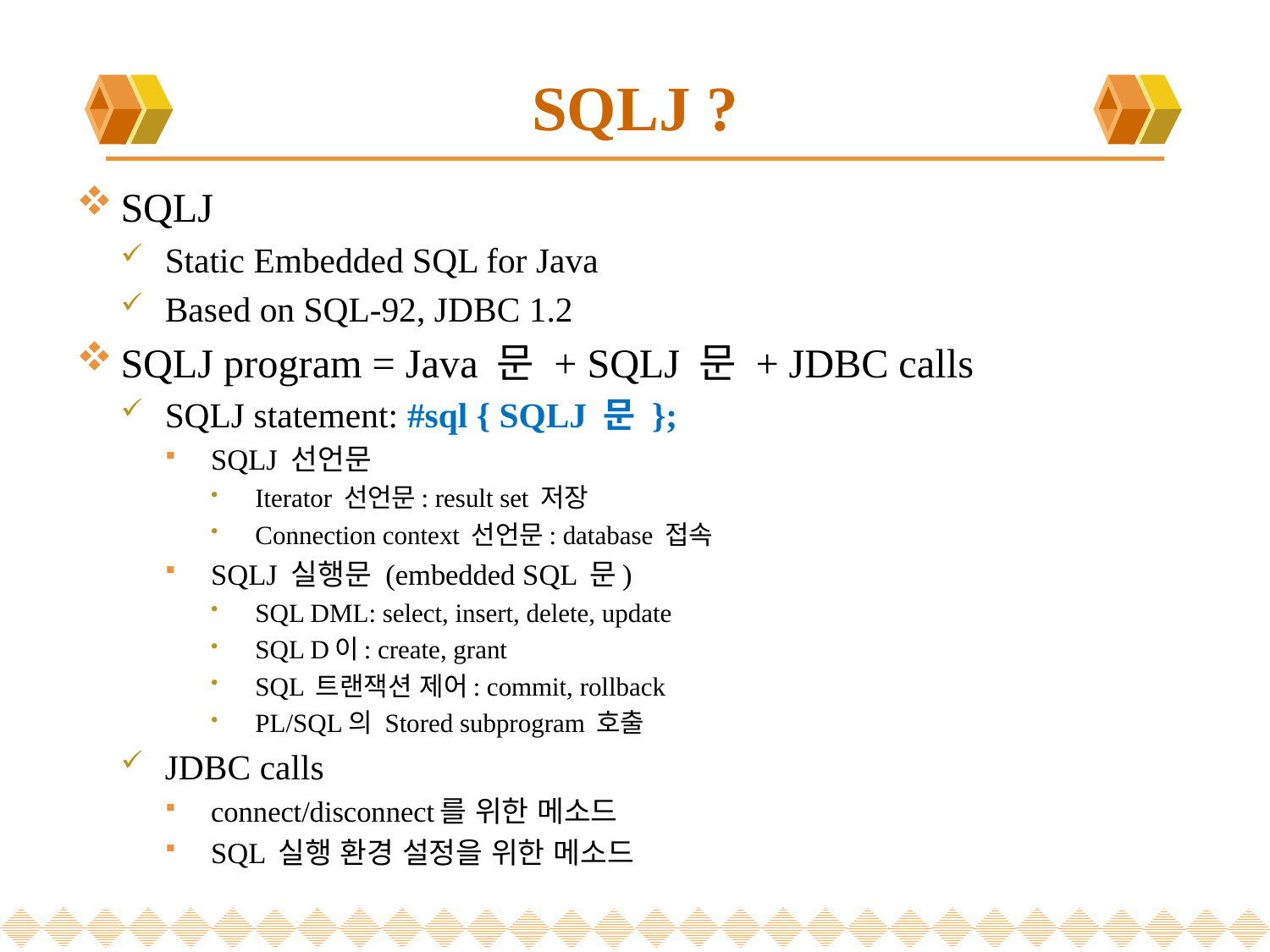

# SQLJ ?
SQLJ
Static Embedded SQL for Java
Based on SQL-92, JDBC 1.2
SQLJ program = Java 문 + SQLJ 문 + JDBC calls
SQLJ statement: #sql { SQLJ 문 };
SQLJ 선언문
Iterator 선언문: result set 저장
Connection context 선언문: database 접속
SQLJ 실행문 (embedded SQL 문)
SQL DML: select, insert, delete, update
SQL D이: create, grant
SQL 트랜잭션 제어: commit, rollback
PL/SQL의 Stored subprogram 호출
JDBC calls
connect/disconnect를 위한 메소드
SQL 실행 환경 설정을 위한 메소드